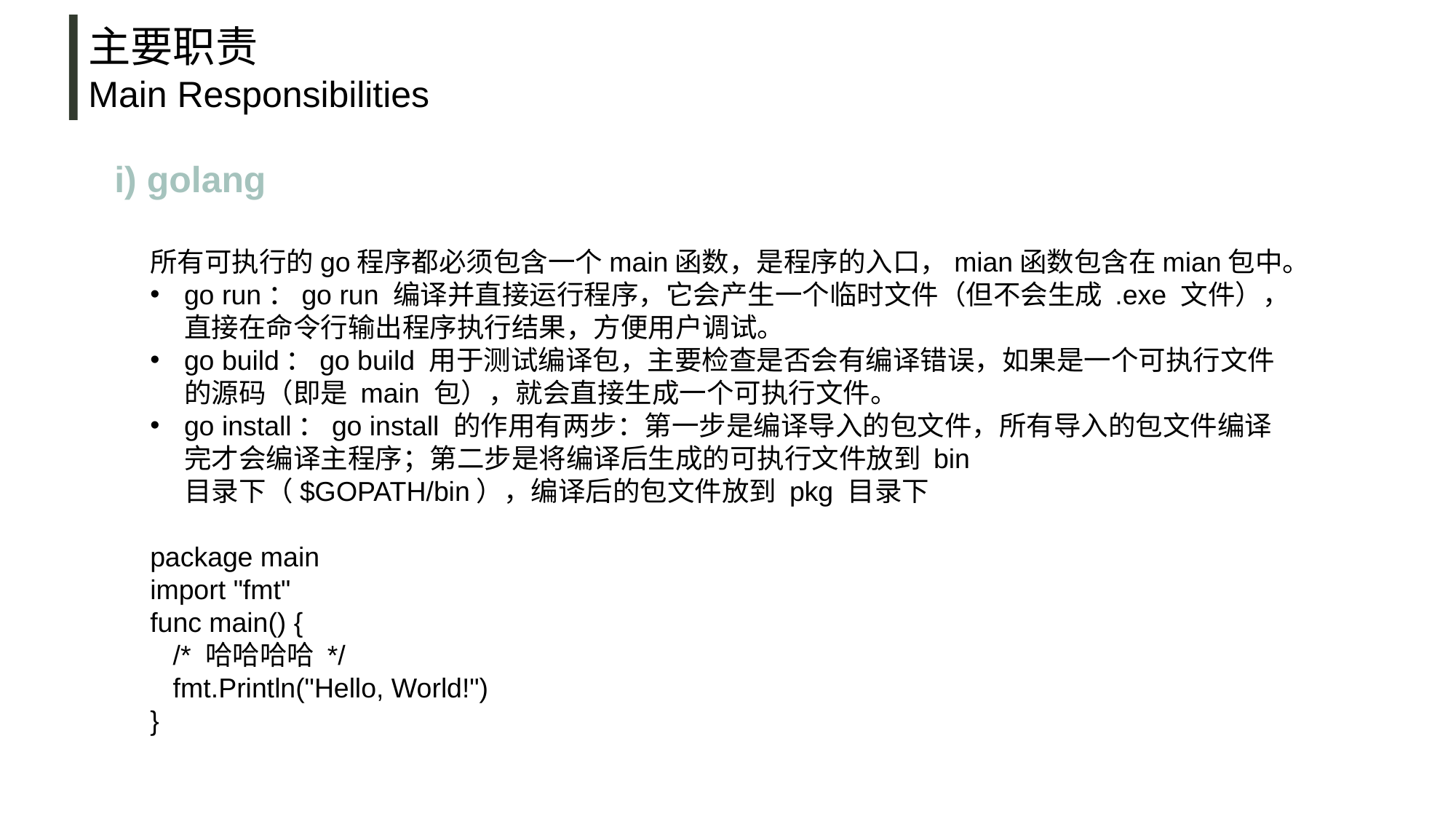

主要职责
Main Responsibilities
 i) golang
所有可执行的go程序都必须包含一个main函数，是程序的入口，mian函数包含在mian包中。
go run：go run 编译并直接运行程序，它会产生一个临时文件（但不会生成 .exe 文件），直接在命令行输出程序执行结果，方便用户调试。
go build：go build 用于测试编译包，主要检查是否会有编译错误，如果是一个可执行文件的源码（即是 main 包），就会直接生成一个可执行文件。
go install：go install 的作用有两步：第一步是编译导入的包文件，所有导入的包文件编译完才会编译主程序；第二步是将编译后生成的可执行文件放到 bin 目录下（$GOPATH/bin），编译后的包文件放到 pkg 目录下

package main
import "fmt"
func main() {
   /* 哈哈哈哈 */
   fmt.Println("Hello, World!")
}